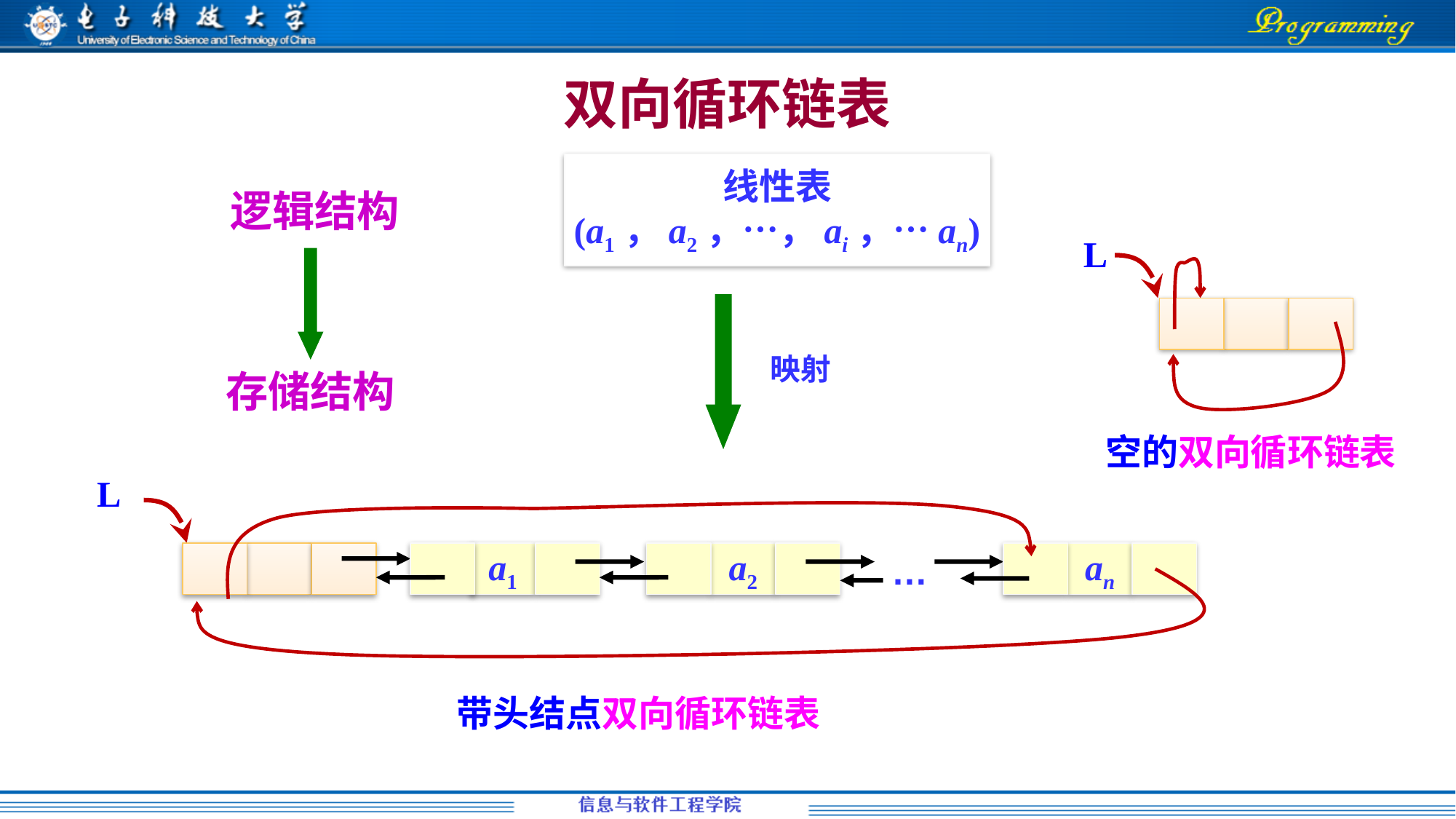

双向循环链表
线性表
(a1，a2，…，ai，…an)
逻辑结构
L

映射
存储结构
空的双向循环链表
L

a1

a2

…

an

带头结点双向循环链表